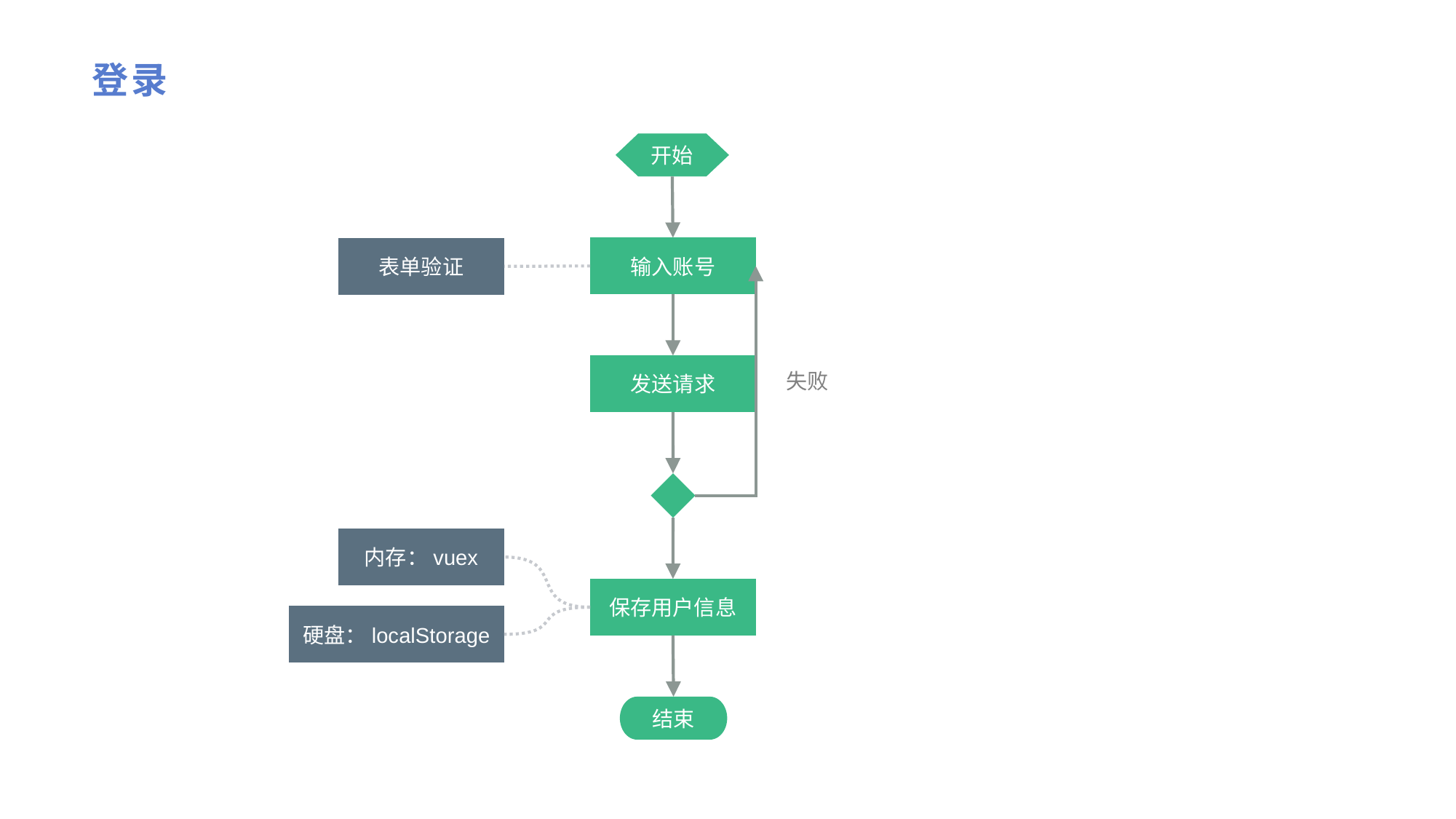

# 登录
开始
输入账号
表单验证
发送请求
失败

内存：vuex
保存用户信息
硬盘：localStorage
结束